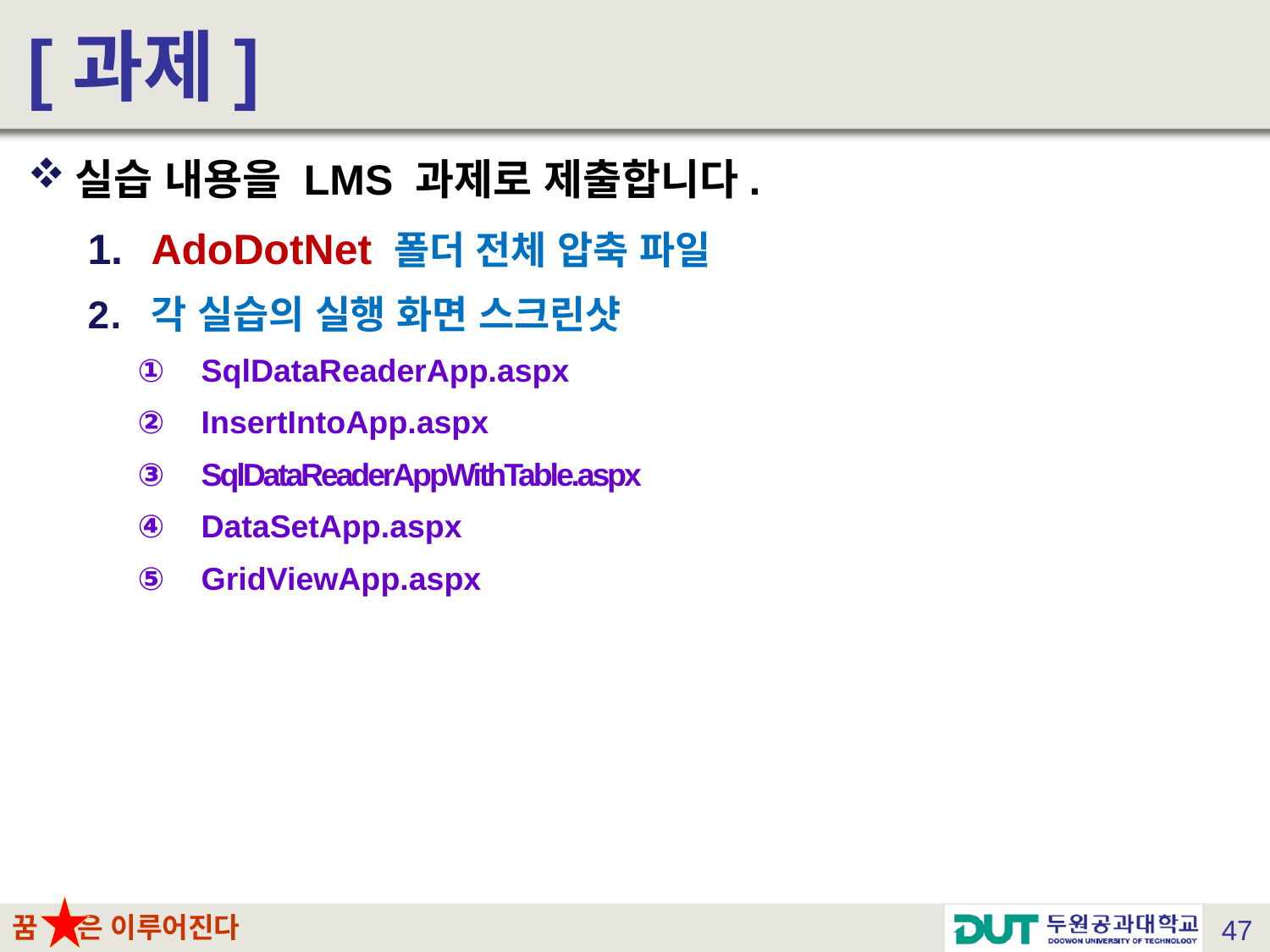

# [과제]
실습 내용을 LMS 과제로 제출합니다.
AdoDotNet 폴더 전체 압축 파일
각 실습의 실행 화면 스크린샷
SqlDataReaderApp.aspx
InsertIntoApp.aspx
SqlDataReaderAppWithTable.aspx
DataSetApp.aspx
GridViewApp.aspx